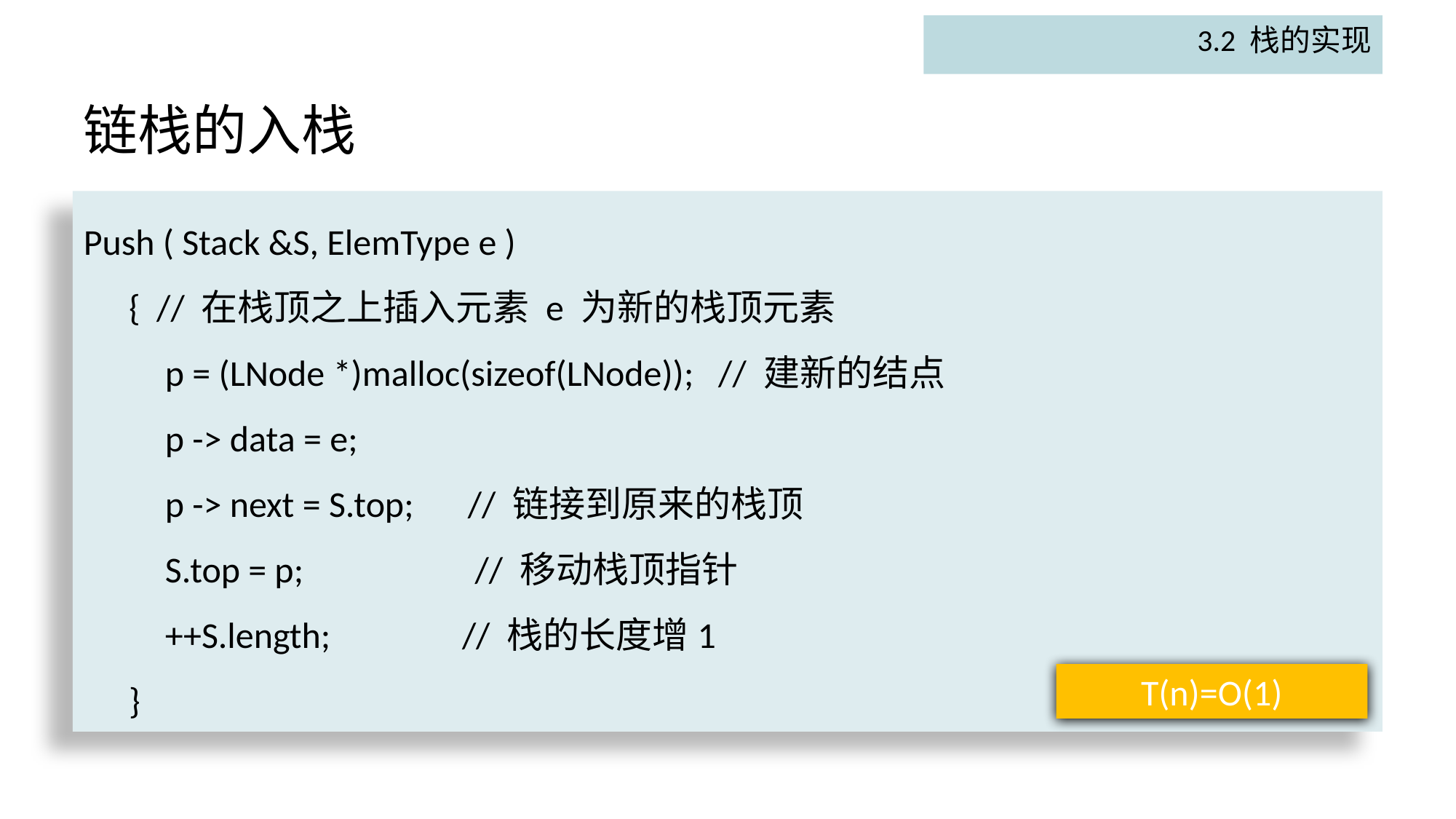

3.2 栈的实现

# 链栈的入栈
Push ( Stack &S, ElemType e )
　{  // 在栈顶之上插入元素 e 为新的栈顶元素
　　p = (LNode *)malloc(sizeof(LNode));   // 建新的结点
　　p -> data = e;
　　p -> next = S.top;　// 链接到原来的栈顶
　　S.top = p; 　　　　// 移动栈顶指针
　　++S.length;　　     // 栈的长度增1
　}
T(n)=O(1)